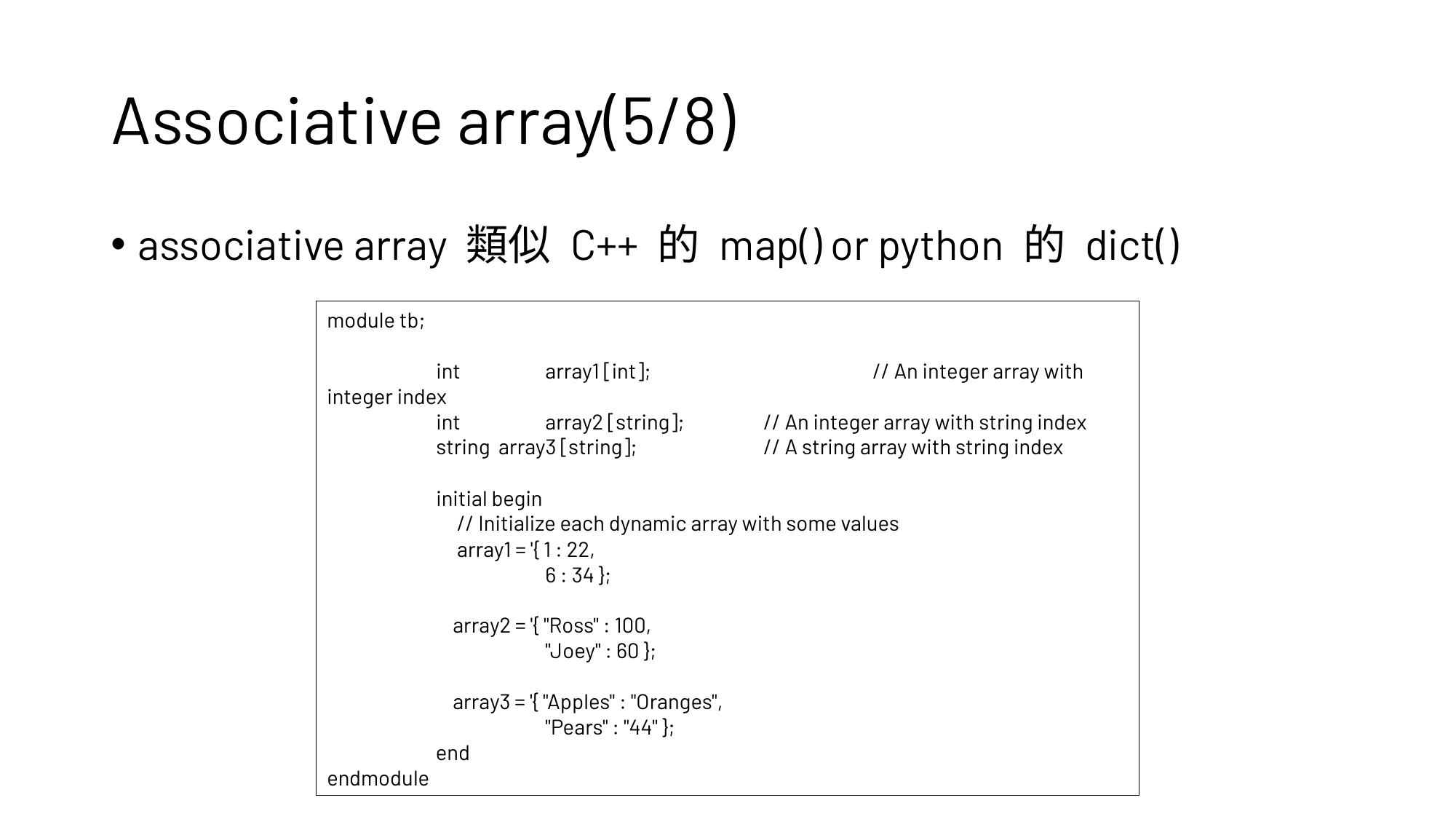

# Associative array(5/8)
associative array 類似 C++ 的 map() or python 的 dict()
module tb;

	int   	array1 [int]; 		// An integer array with integer index
	int   	array2 [string]; 	// An integer array with string index
	string  array3 [string]; 		// A string array with string index

  	initial begin
      	     // Initialize each dynamic array with some values
    	     array1 = '{ 1 : 22,
	            	6 : 34 };

	    array2 = '{ "Ross" : 100,
	            	"Joey" : 60 };

	    array3 = '{ "Apples" : "Oranges",
	            	"Pears" : "44" };
                          end
endmodule